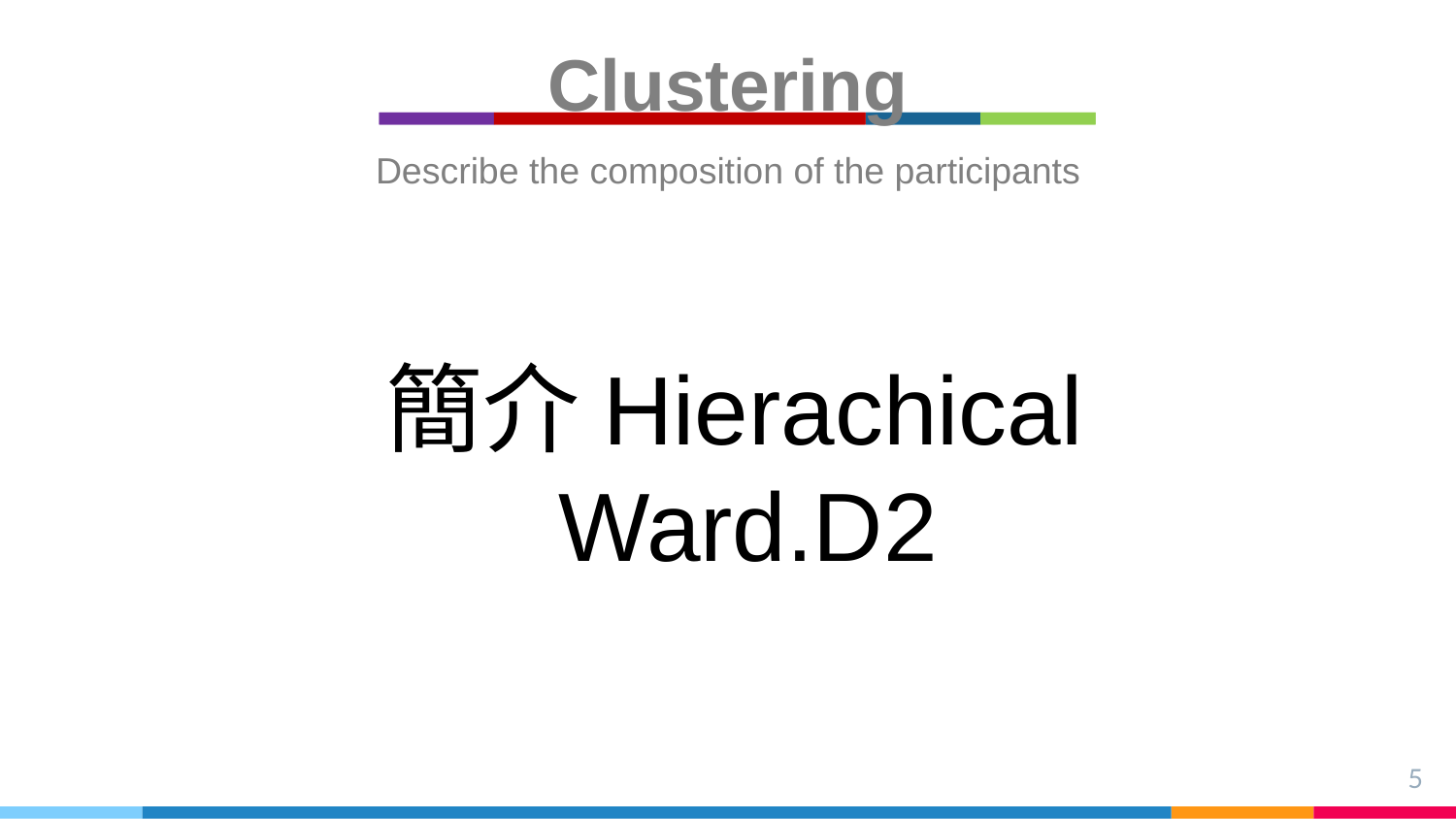

Clustering
Describe the composition of the participants

簡介Hierachical
Ward.D2
5